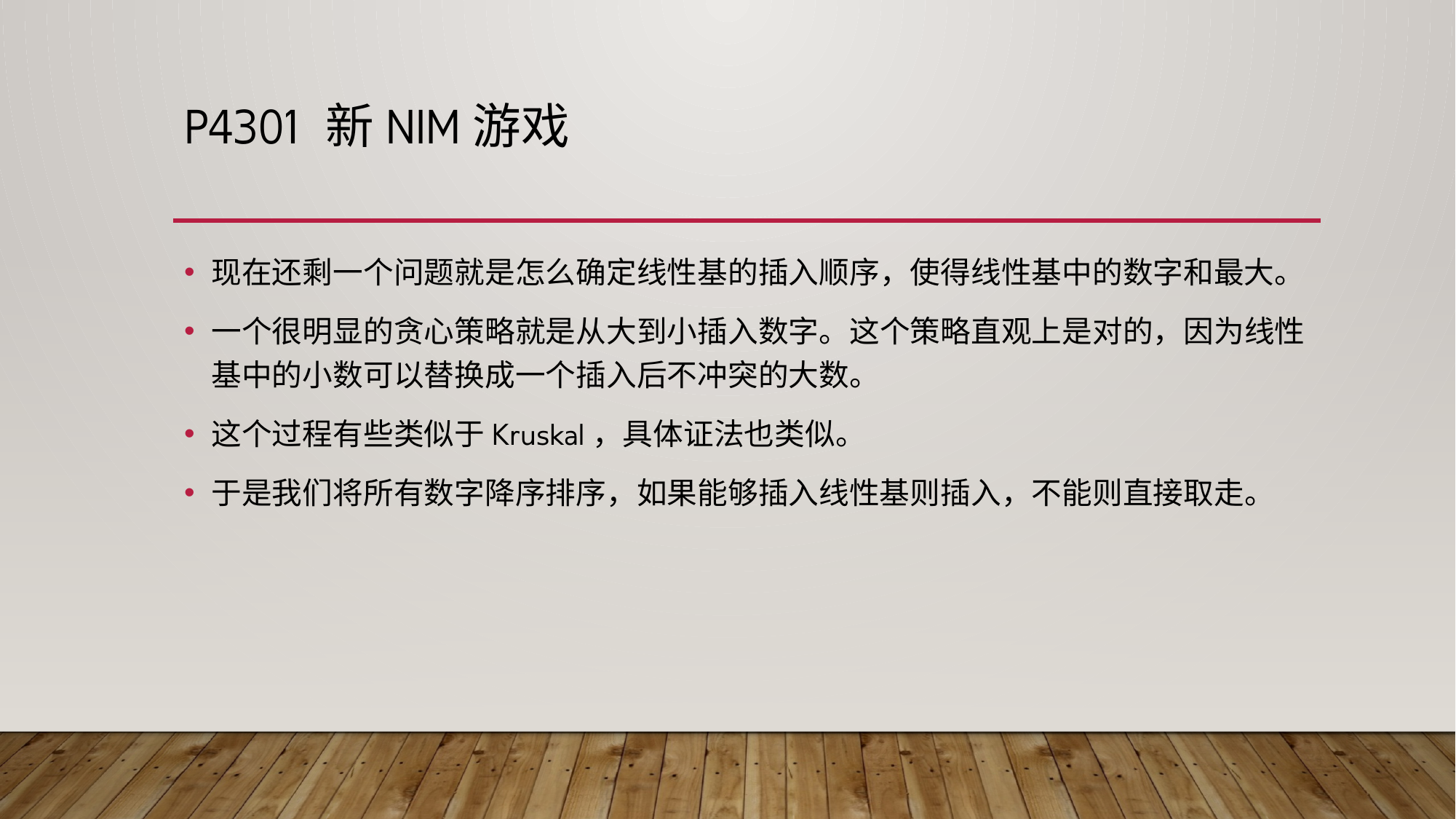

# P4301 新Nim游戏
现在还剩一个问题就是怎么确定线性基的插入顺序，使得线性基中的数字和最大。
一个很明显的贪心策略就是从大到小插入数字。这个策略直观上是对的，因为线性基中的小数可以替换成一个插入后不冲突的大数。
这个过程有些类似于Kruskal，具体证法也类似。
于是我们将所有数字降序排序，如果能够插入线性基则插入，不能则直接取走。